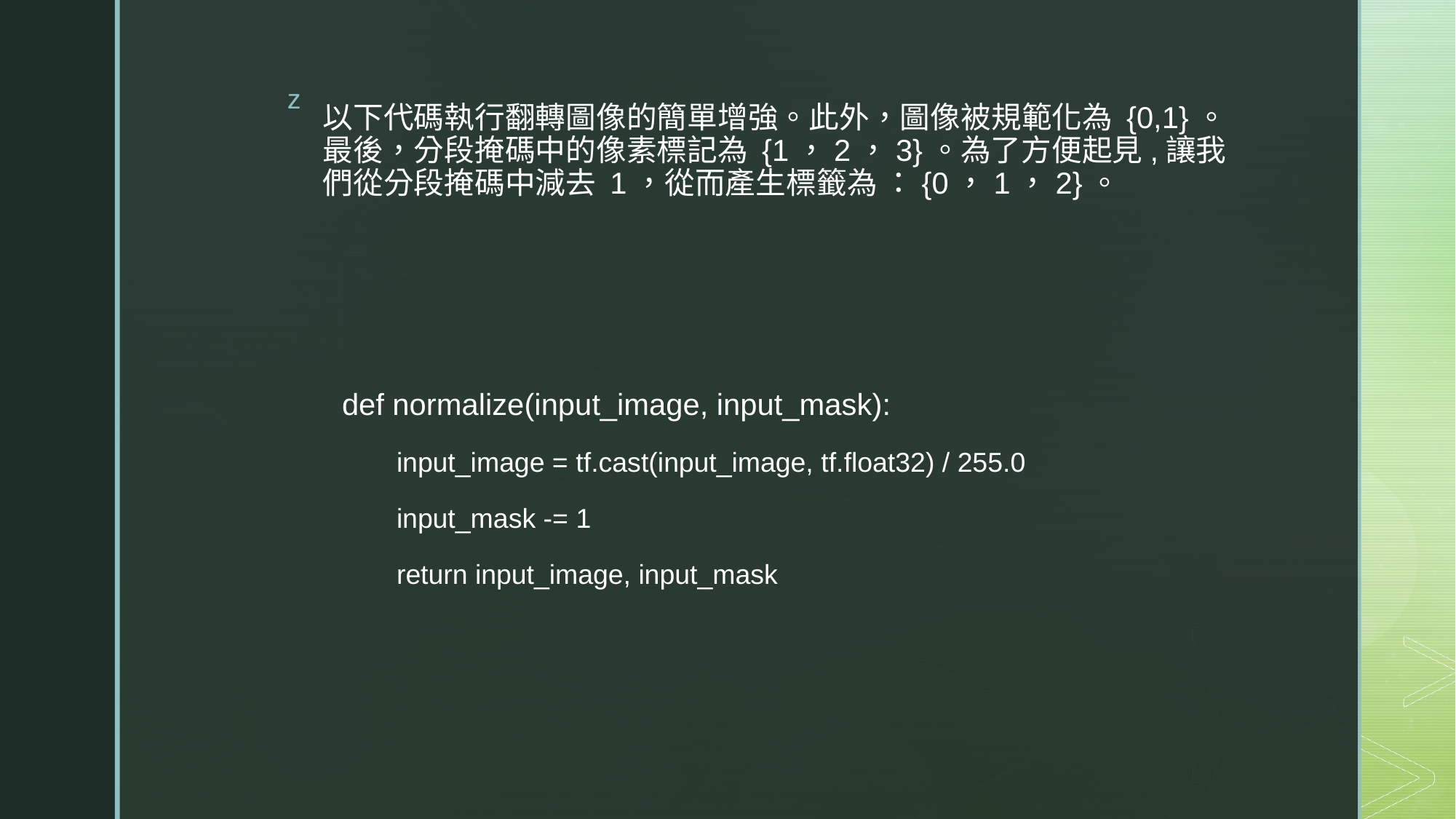

# 以下代碼執行翻轉圖像的簡單增強。此外，圖像被規範化為 {0,1}。 最後，分段掩碼中的像素標記為 {1，2，3}。為了方便起見,讓我們從分段掩碼中減去 1，從而產生標籤為 ：{0，1，2}。
def normalize(input_image, input_mask):
input_image = tf.cast(input_image, tf.float32) / 255.0
input_mask -= 1
return input_image, input_mask